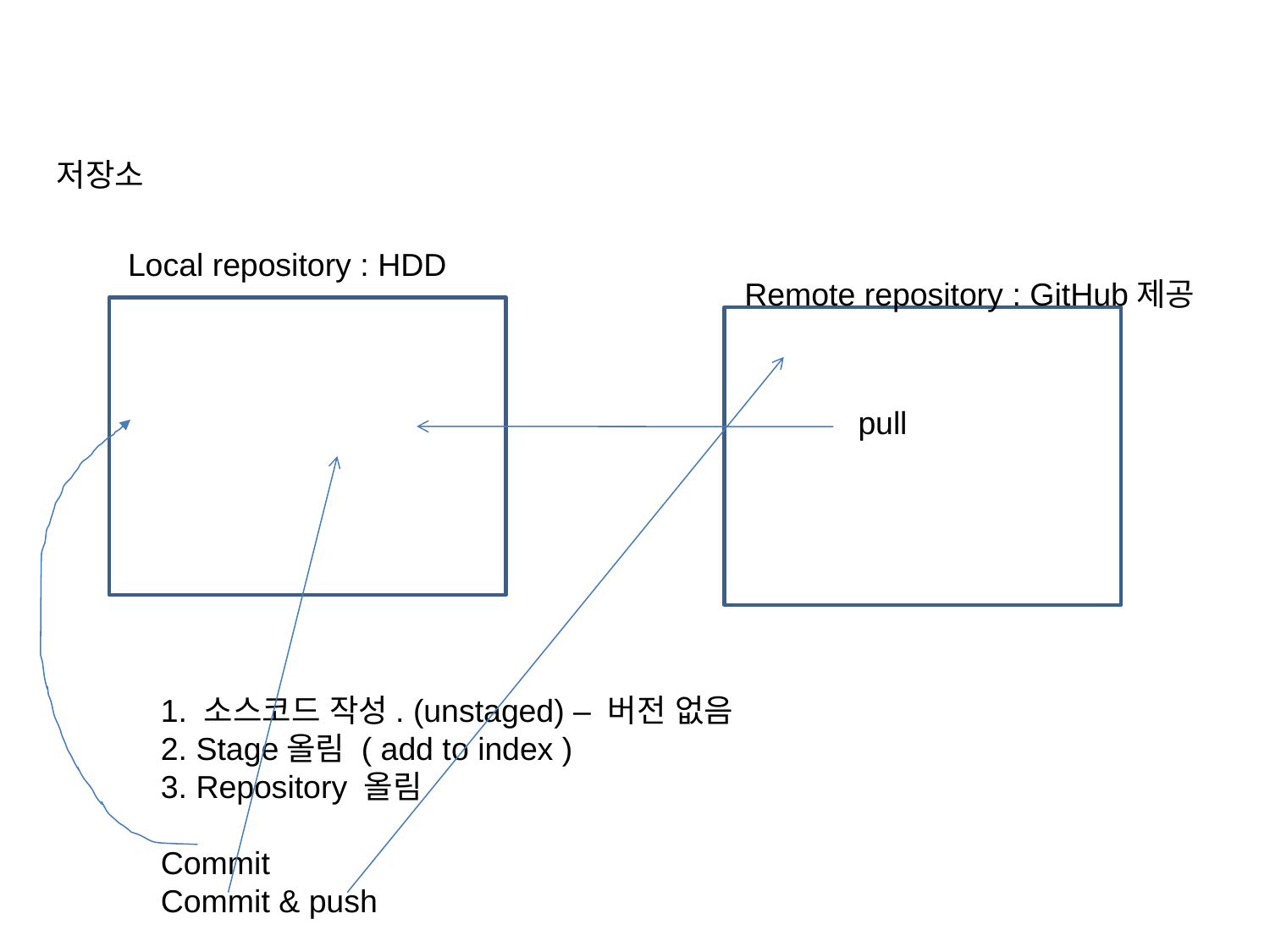

저장소
Local repository : HDD
Remote repository : GitHub제공

pull

1. 소스코드 작성. (unstaged) – 버전 없음
2. Stage올림 ( add to index )
3. Repository 올림

Commit
Commit & push